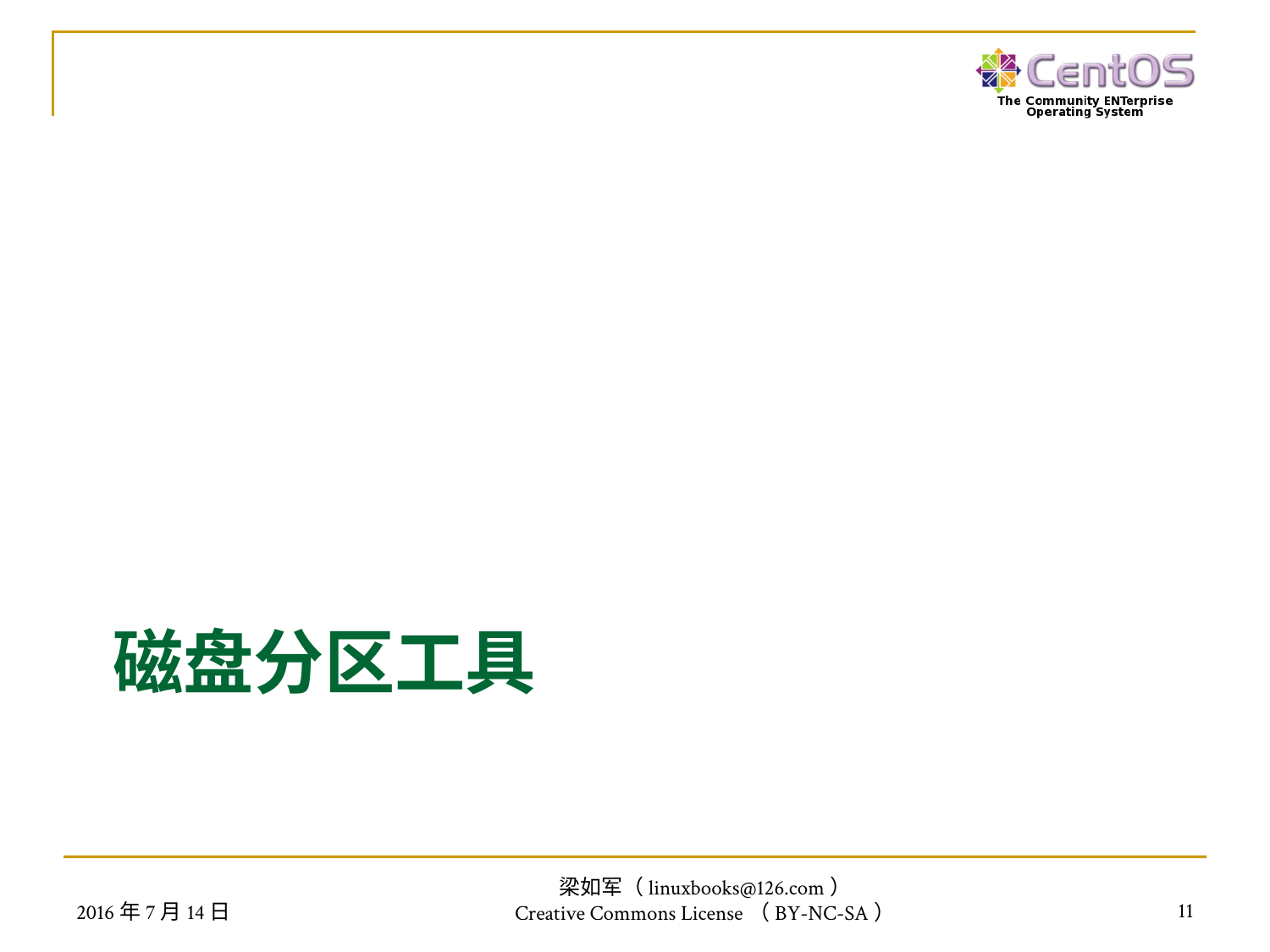

# 磁盘分区工具
2016年7月14日
11
梁如军（linuxbooks@126.com）
Creative Commons License（BY-NC-SA）